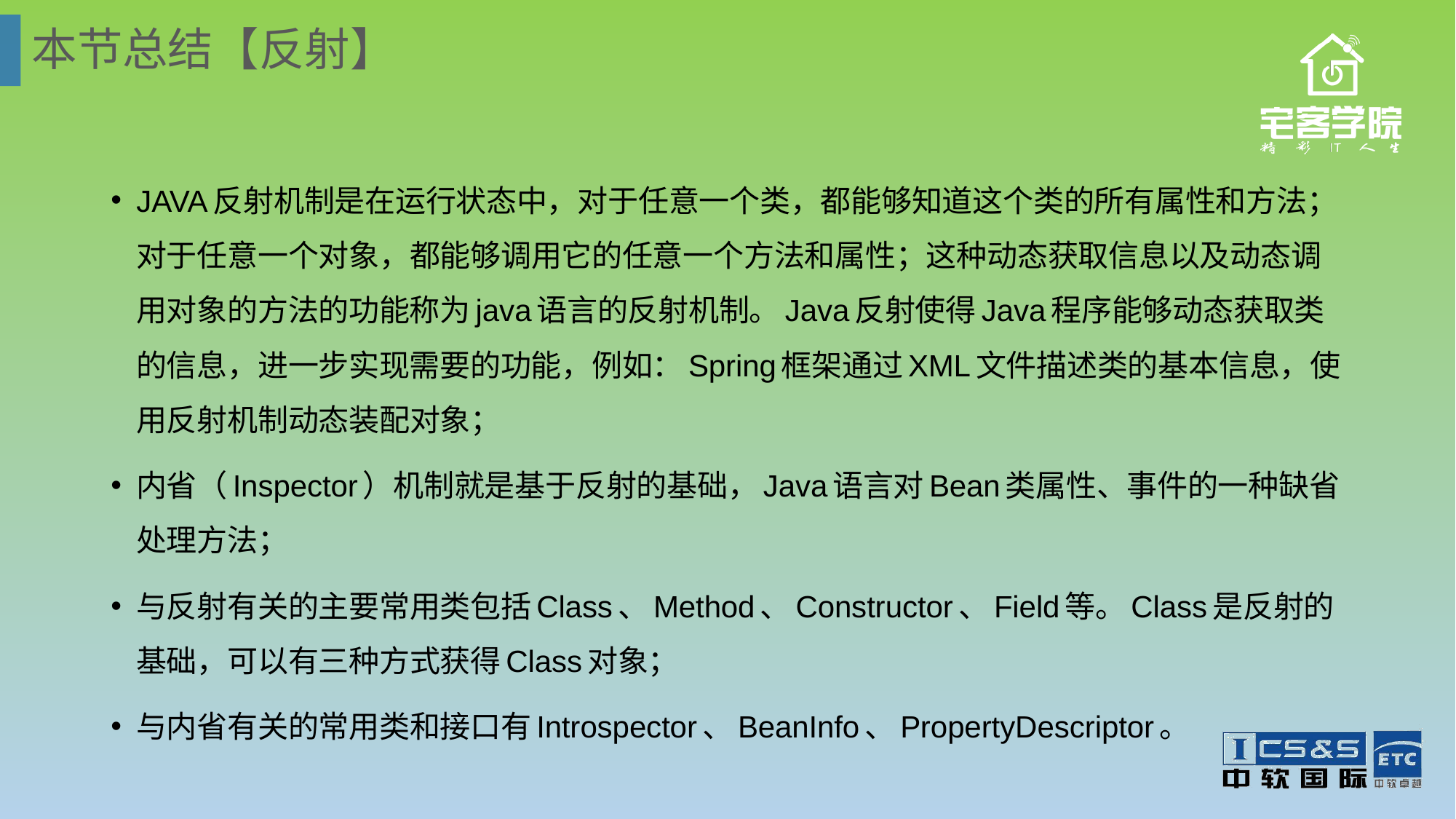

# 本节总结【反射】
JAVA反射机制是在运行状态中，对于任意一个类，都能够知道这个类的所有属性和方法；对于任意一个对象，都能够调用它的任意一个方法和属性；这种动态获取信息以及动态调用对象的方法的功能称为java语言的反射机制。Java反射使得Java程序能够动态获取类的信息，进一步实现需要的功能，例如：Spring框架通过XML文件描述类的基本信息，使用反射机制动态装配对象；
内省（Inspector）机制就是基于反射的基础，Java语言对Bean类属性、事件的一种缺省处理方法；
与反射有关的主要常用类包括Class、Method、Constructor、Field等。Class是反射的基础，可以有三种方式获得Class对象；
与内省有关的常用类和接口有Introspector、BeanInfo、PropertyDescriptor。